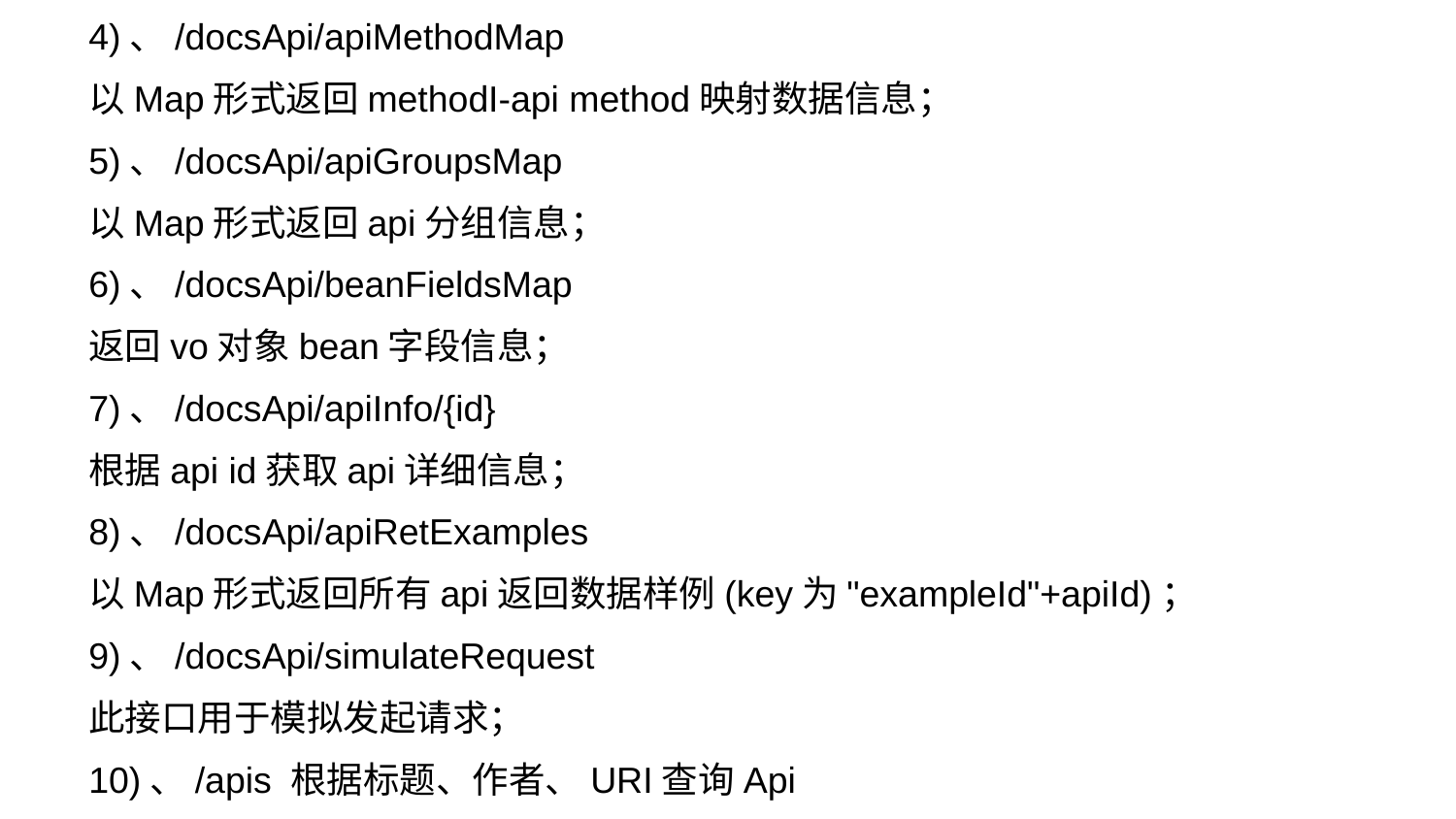

4)、/docsApi/apiMethodMap
以Map形式返回methodI-api method映射数据信息；
5)、/docsApi/apiGroupsMap
以Map形式返回api分组信息；
6)、/docsApi/beanFieldsMap
返回vo对象bean字段信息；
7)、/docsApi/apiInfo/{id}
根据api id获取api详细信息；
8)、/docsApi/apiRetExamples
以Map形式返回所有api返回数据样例(key为"exampleId"+apiId)；
9)、/docsApi/simulateRequest
此接口用于模拟发起请求；
10)、/apis 根据标题、作者、URI查询Api